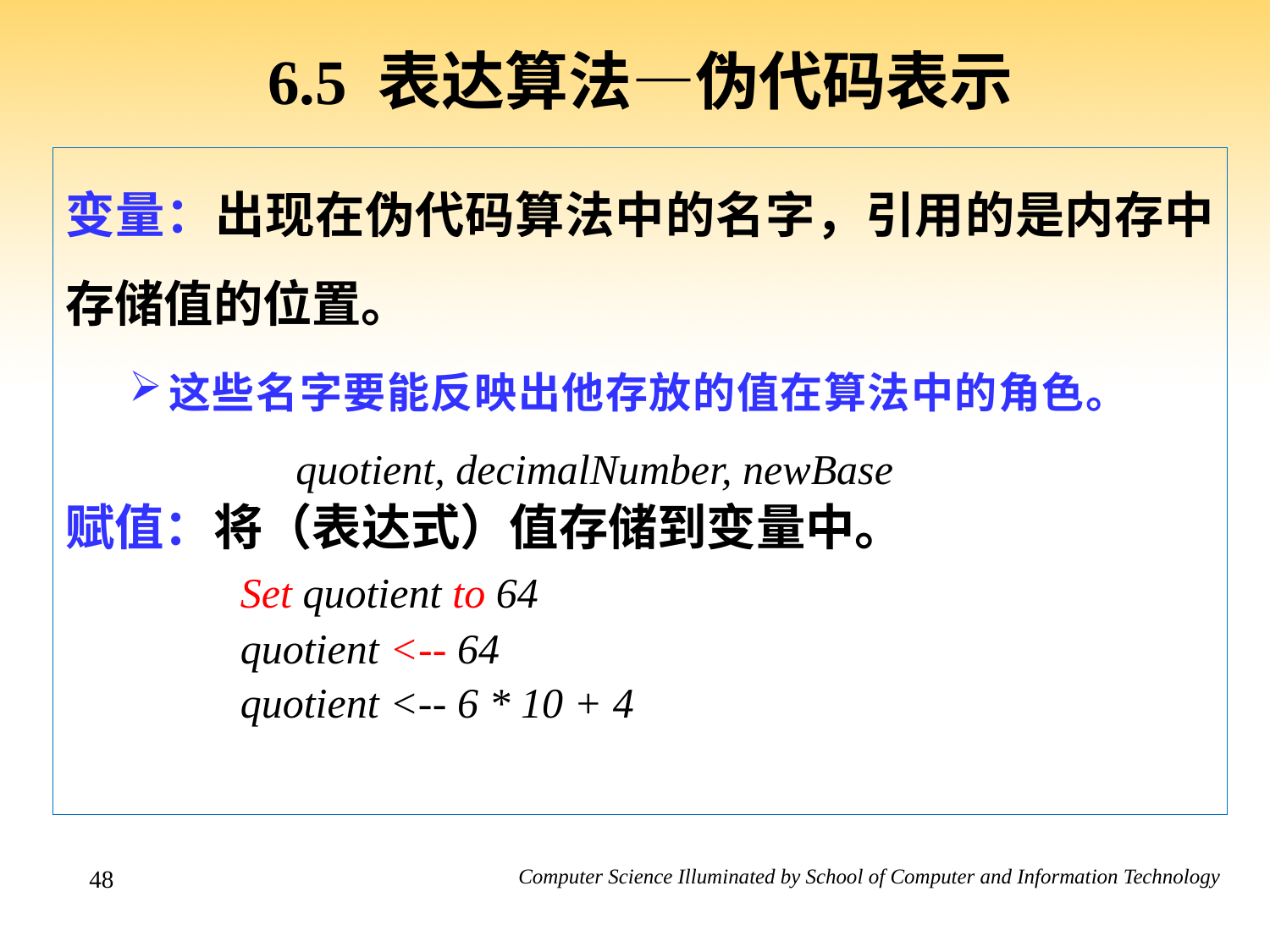

# 6.5 表达算法—伪代码表示
变量：出现在伪代码算法中的名字，引用的是内存中存储值的位置。
这些名字要能反映出他存放的值在算法中的角色。		quotient, decimalNumber, newBase
赋值：将（表达式）值存储到变量中。
		Set quotient to 64
		quotient <-- 64
		quotient <-- 6 * 10 + 4

48